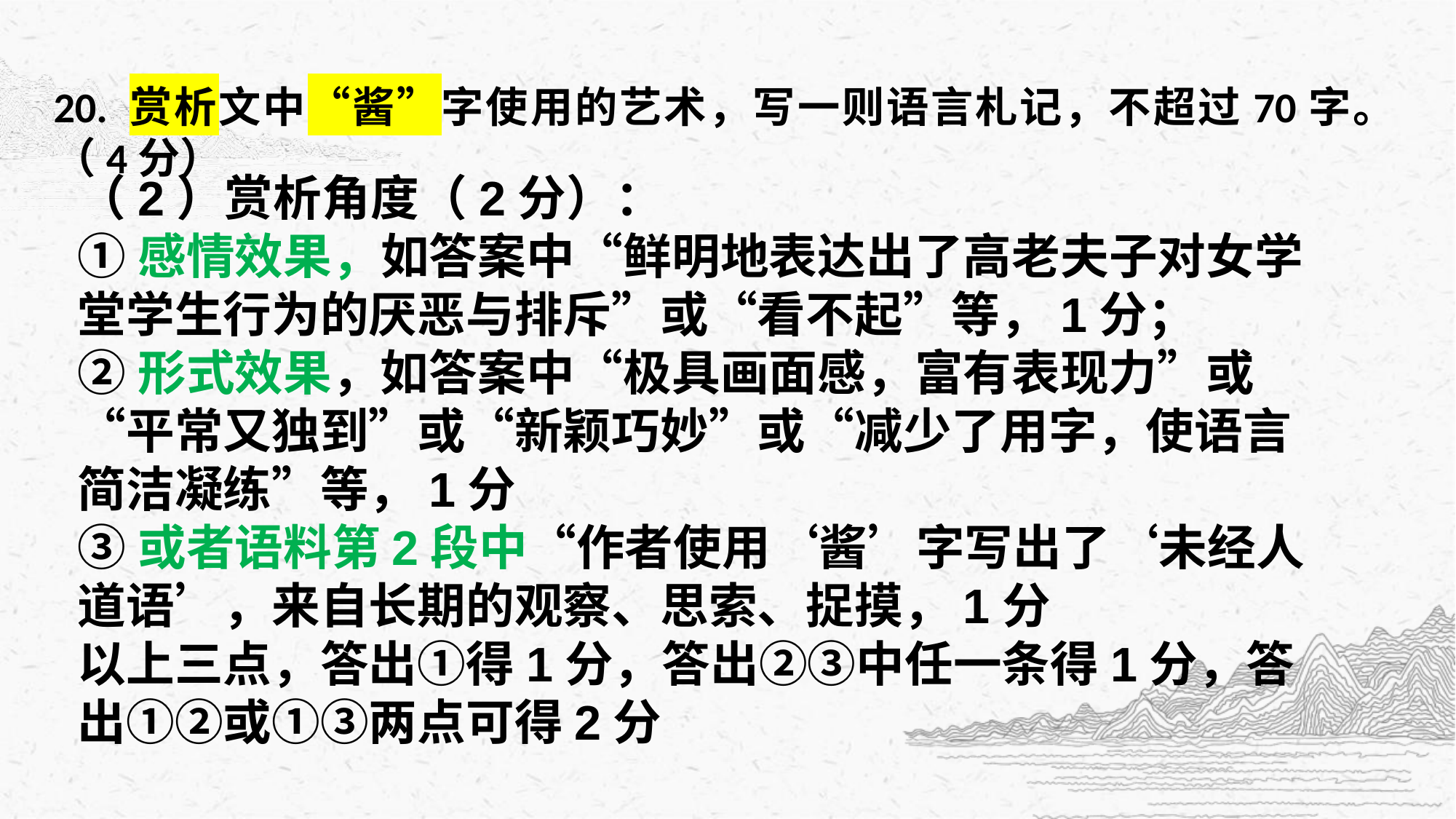

20. 赏析文中“酱”字使用的艺术，写一则语言札记，不超过70字。（4分）
（2）赏析角度（2分）：
①感情效果，如答案中“鲜明地表达出了高老夫子对女学堂学生行为的厌恶与排斥”或“看不起”等，1分；
②形式效果，如答案中“极具画面感，富有表现力”或“平常又独到”或“新颖巧妙”或“减少了用字，使语言简洁凝练”等，1分
③或者语料第2段中“作者使用‘酱’字写出了‘未经人道语’，来自长期的观察、思索、捉摸，1分
以上三点，答出①得1分，答出②③中任一条得1分，答出①②或①③两点可得2分